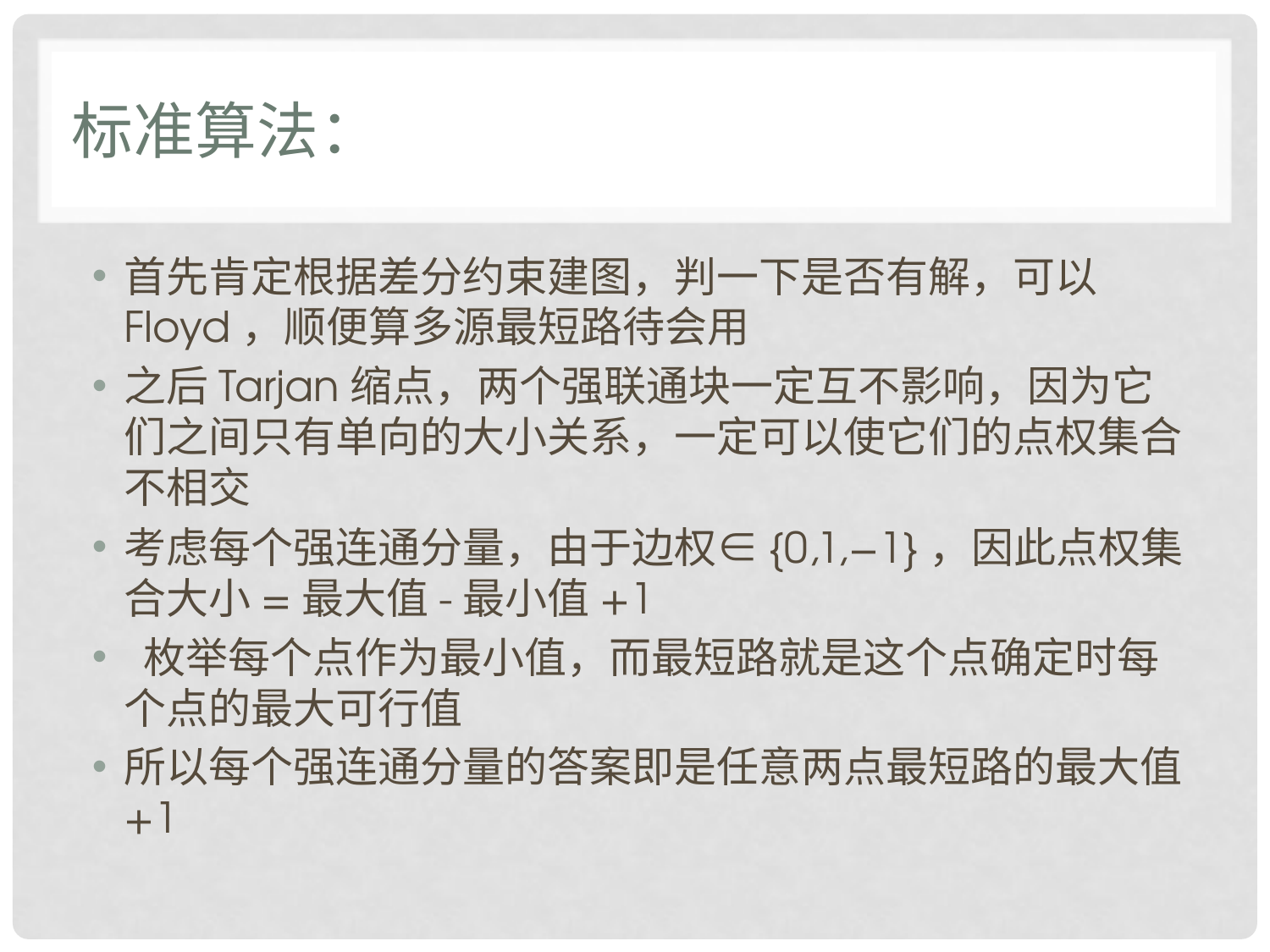

# 标准算法：
首先肯定根据差分约束建图，判一下是否有解，可以Floyd，顺便算多源最短路待会用
之后Tarjan缩点，两个强联通块一定互不影响，因为它们之间只有单向的大小关系，一定可以使它们的点权集合不相交
考虑每个强连通分量，由于边权∈{0,1,−1}，因此点权集合大小=最大值-最小值+1
 枚举每个点作为最小值，而最短路就是这个点确定时每个点的最大可行值
所以每个强连通分量的答案即是任意两点最短路的最大值+1